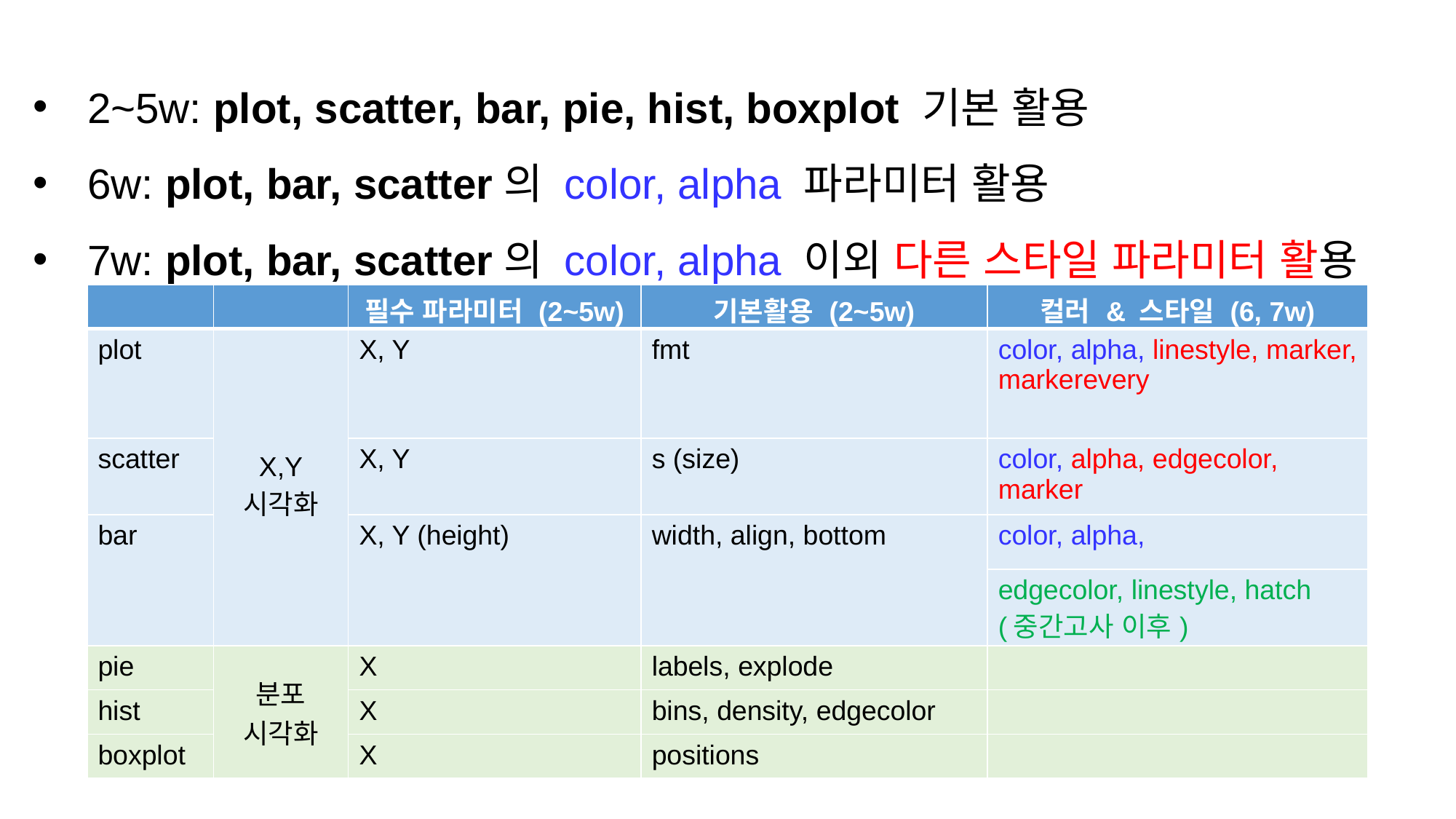

2~5w: plot, scatter, bar, pie, hist, boxplot 기본 활용
6w: plot, bar, scatter의 color, alpha 파라미터 활용
7w: plot, bar, scatter의 color, alpha 이외 다른 스타일 파라미터 활용
|  |  | 필수 파라미터 (2~5w) | 기본활용 (2~5w) | 컬러 & 스타일 (6, 7w) |
| --- | --- | --- | --- | --- |
| plot | X,Y 시각화 | X, Y | fmt | color, alpha, linestyle, marker, markerevery |
| scatter |  | X, Y | s (size) | color, alpha, edgecolor, marker |
| bar |  | X, Y (height) | width, align, bottom | color, alpha, |
|  |  |  |  | edgecolor, linestyle, hatch (중간고사 이후) |
| pie | 분포 시각화 | X | labels, explode |  |
| hist |  | X | bins, density, edgecolor |  |
| boxplot |  | X | positions |  |